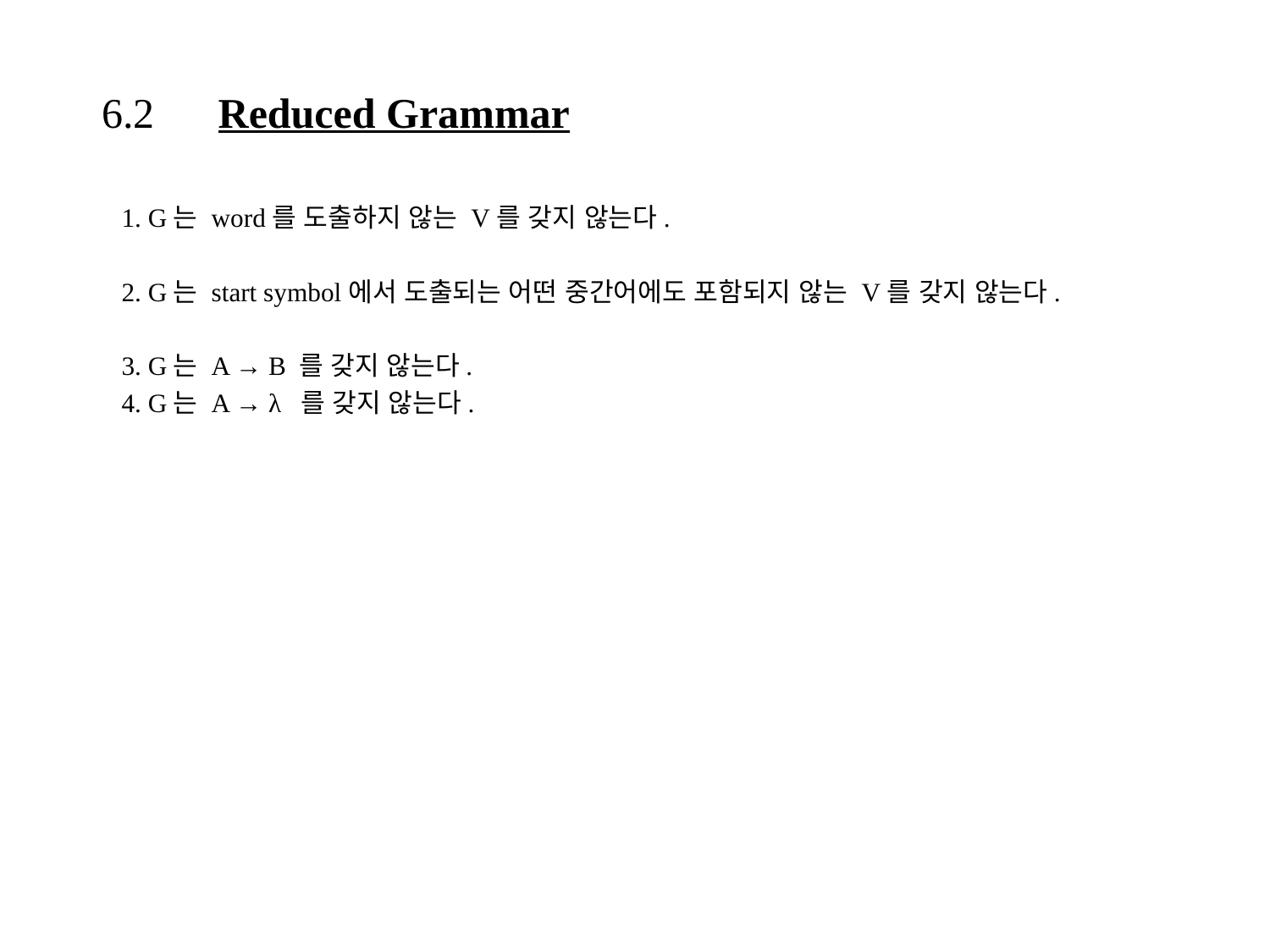

6.2      Reduced Grammar

   1. G는 word를 도출하지 않는 V를 갖지 않는다.

   2. G는 start symbol에서 도출되는 어떤 중간어에도 포함되지 않는 V를 갖지 않는다.

   3. G는 A → B 를 갖지 않는다.
   4. G는 A → λ  를 갖지 않는다.